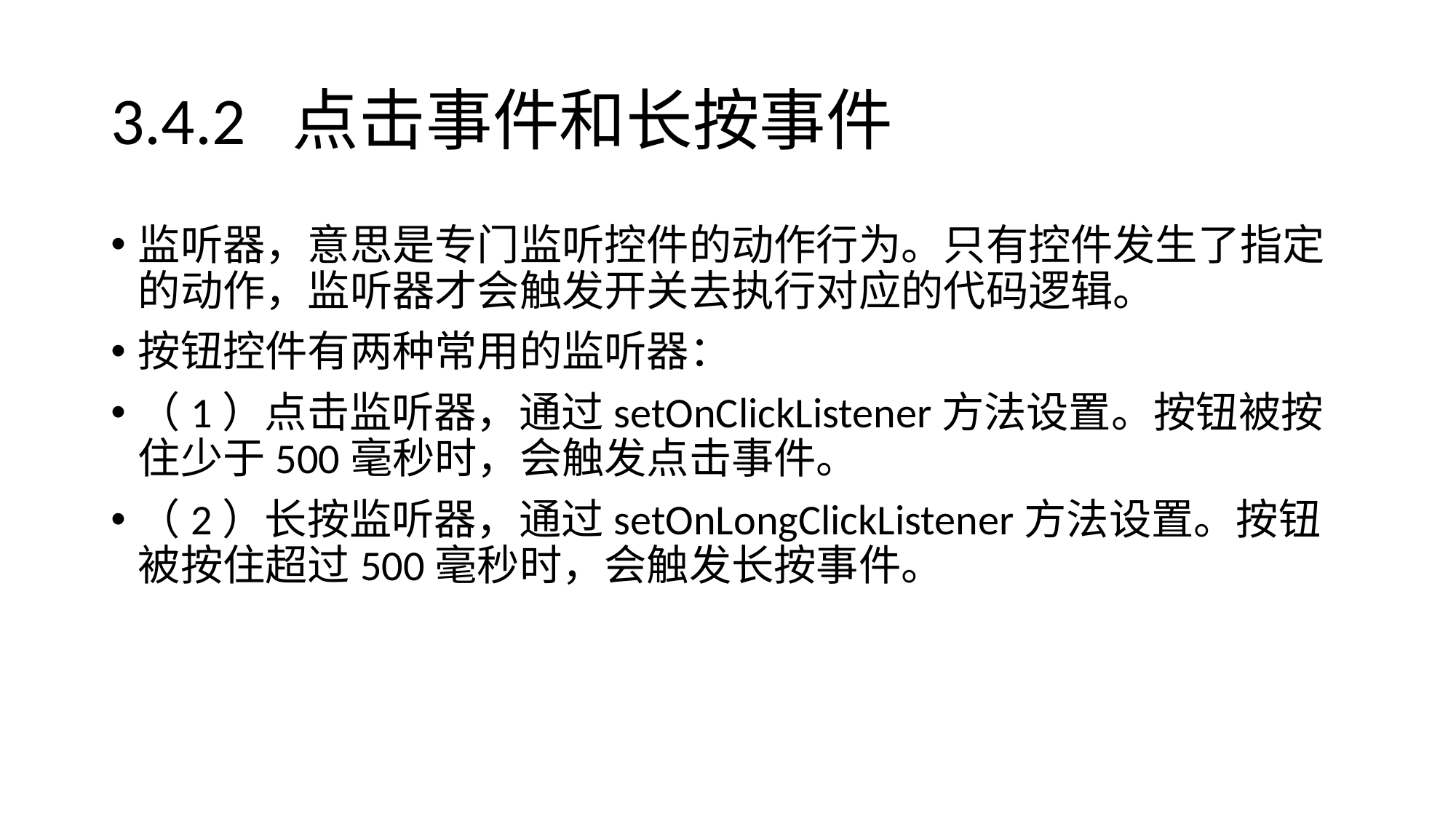

# 3.4.2  点击事件和长按事件
监听器，意思是专门监听控件的动作行为。只有控件发生了指定的动作，监听器才会触发开关去执行对应的代码逻辑。
按钮控件有两种常用的监听器：
（1）点击监听器，通过setOnClickListener方法设置。按钮被按住少于500毫秒时，会触发点击事件。
（2）长按监听器，通过setOnLongClickListener方法设置。按钮被按住超过500毫秒时，会触发长按事件。